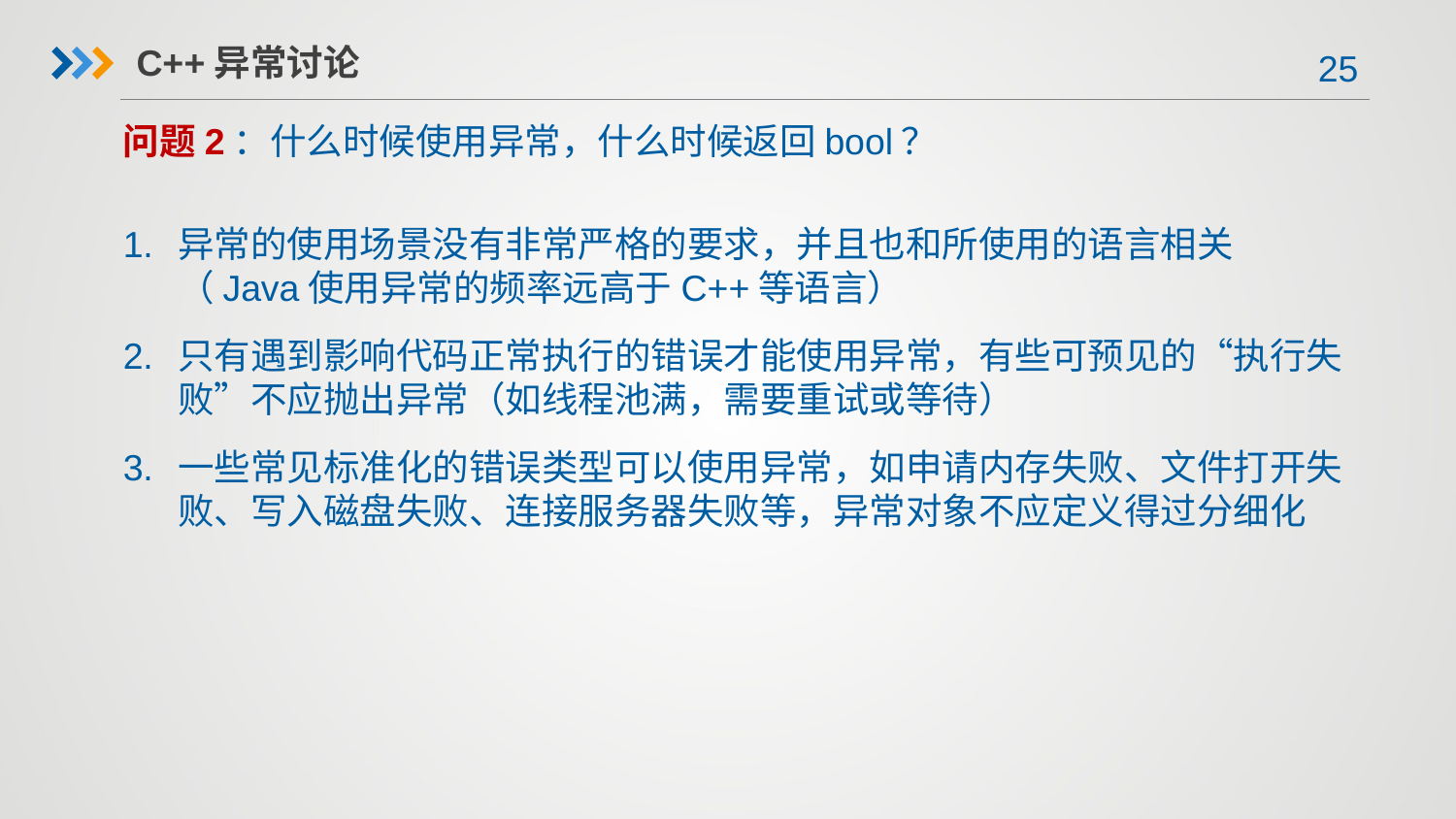

C++异常讨论
问题2：什么时候使用异常，什么时候返回bool？
异常的使用场景没有非常严格的要求，并且也和所使用的语言相关（Java使用异常的频率远高于C++等语言）
只有遇到影响代码正常执行的错误才能使用异常，有些可预见的“执行失败”不应抛出异常（如线程池满，需要重试或等待）
一些常见标准化的错误类型可以使用异常，如申请内存失败、文件打开失败、写入磁盘失败、连接服务器失败等，异常对象不应定义得过分细化